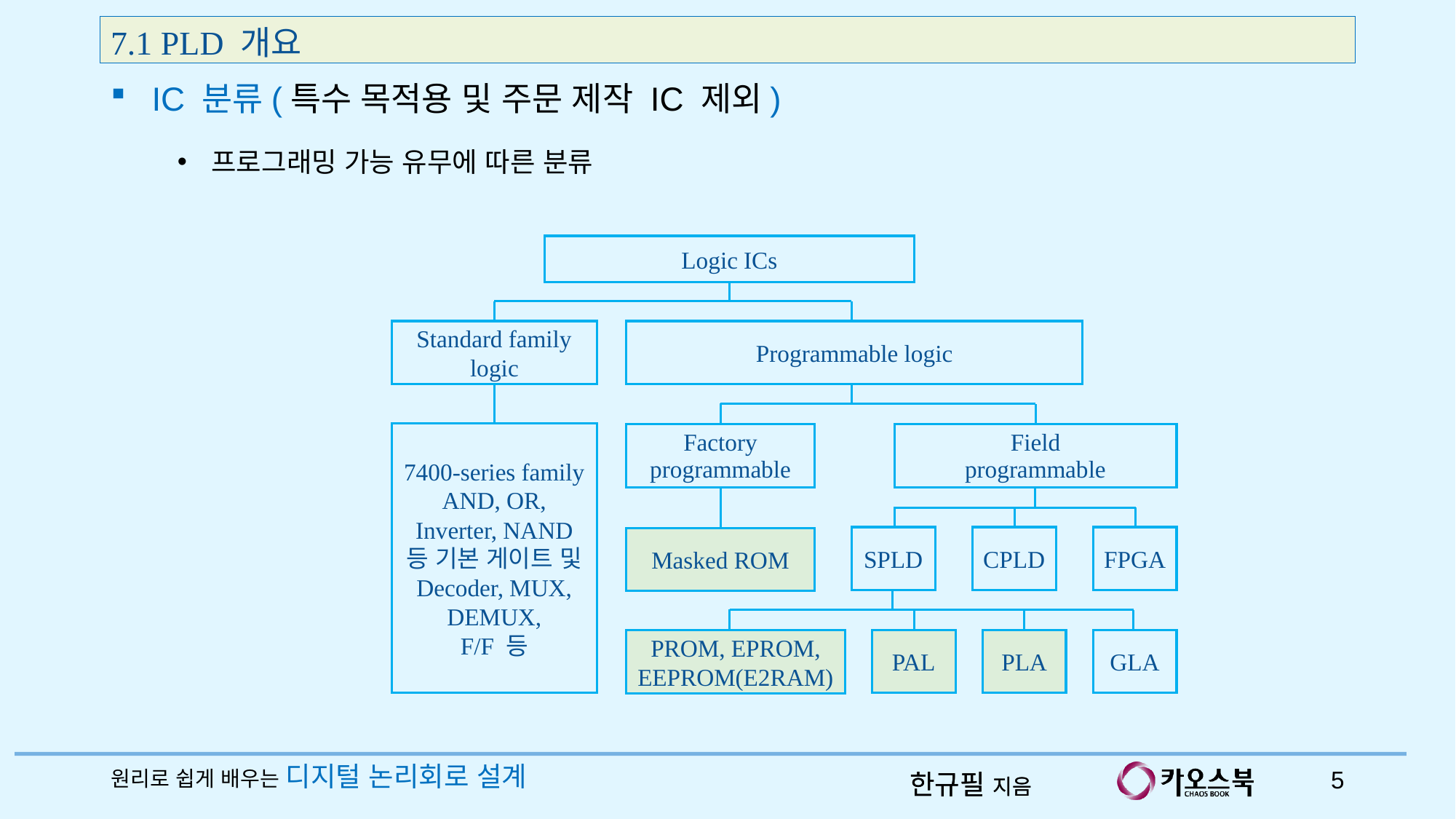

7.1 PLD 개요
IC 분류(특수 목적용 및 주문 제작 IC 제외)
프로그래밍 가능 유무에 따른 분류
Logic ICs
Standard family logic
Programmable logic
7400-series family
AND, OR,
Inverter, NAND 등 기본 게이트 및
Decoder, MUX,
DEMUX,
F/F 등
Factory programmable
Field
programmable
SPLD
CPLD
FPGA
Masked ROM
PAL
PLA
GLA
PROM, EPROM,
EEPROM(E2RAM)
원리로 쉽게 배우는 디지털 논리회로 설계
5